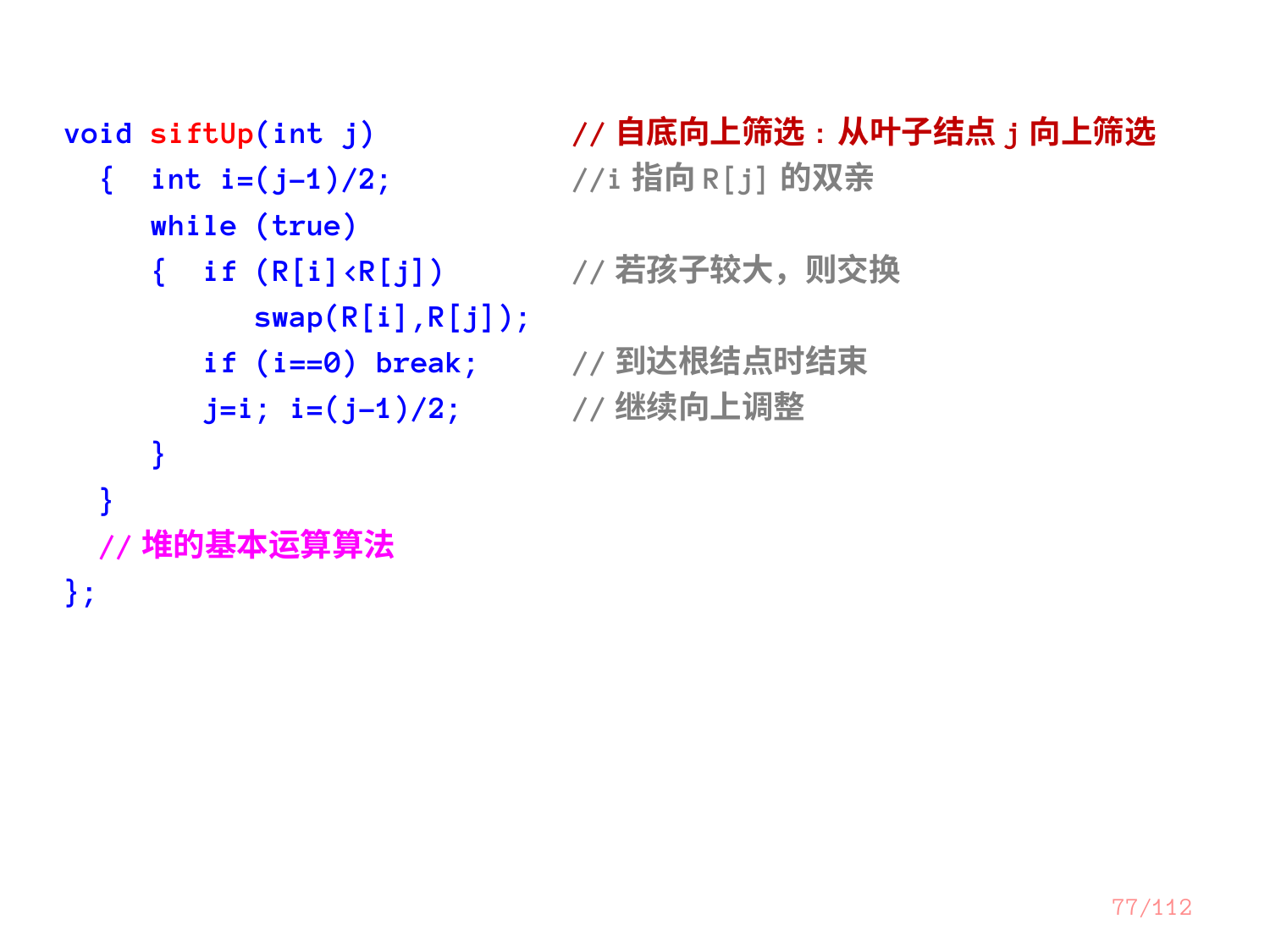

void siftUp(int j)		//自底向上筛选:从叶子结点j向上筛选
  {  int i=(j-1)/2; 		//i指向R[j]的双亲
     while (true)
     {  if (R[i]<R[j]) 	//若孩子较大，则交换
           swap(R[i],R[j]);
        if (i==0) break;	//到达根结点时结束
        j=i; i=(j-1)/2;	//继续向上调整
     }
  }
  //堆的基本运算算法
};
77/112